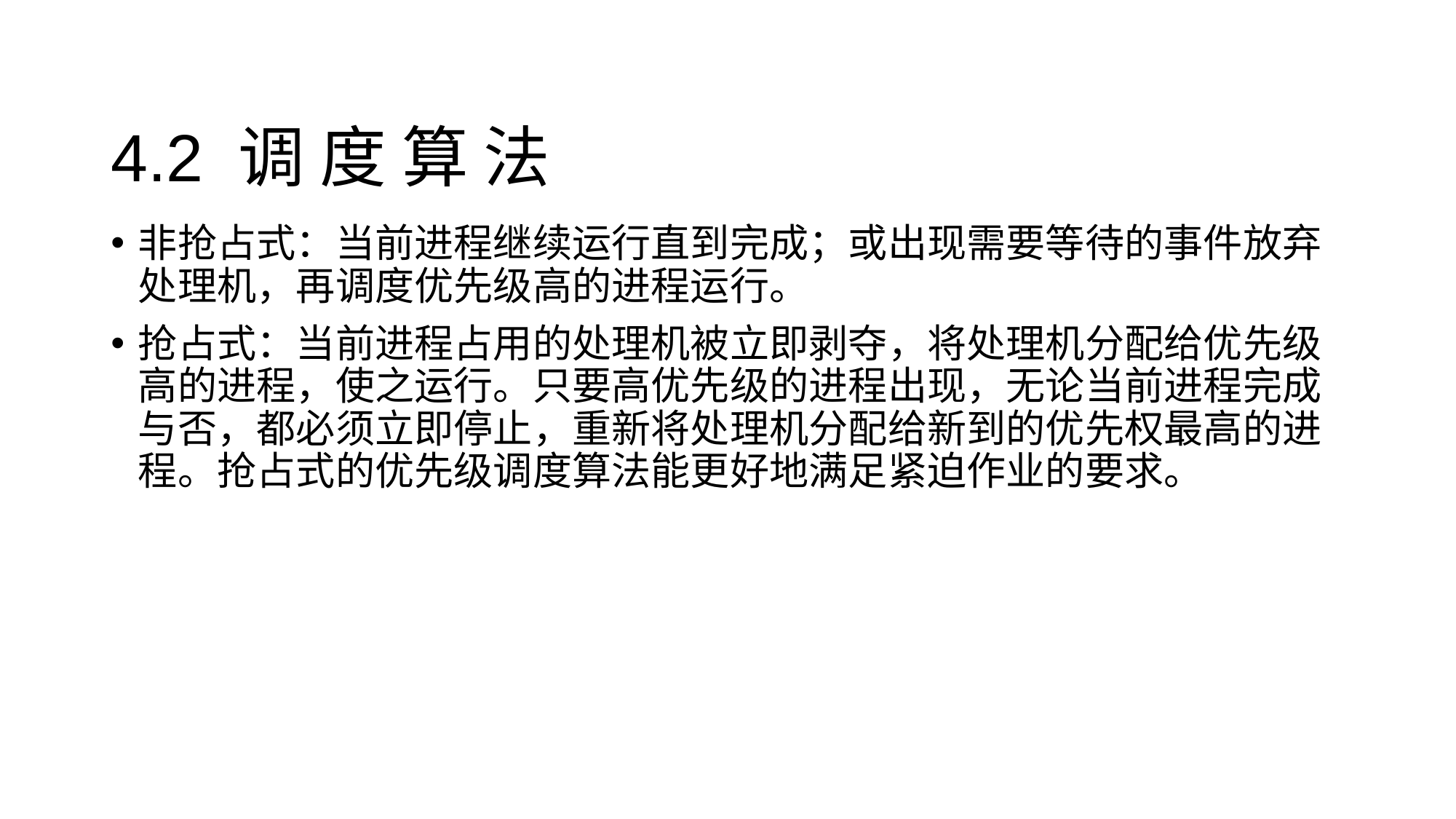

# 4.2 调 度 算 法
非抢占式：当前进程继续运行直到完成；或出现需要等待的事件放弃处理机，再调度优先级高的进程运行。
抢占式：当前进程占用的处理机被立即剥夺，将处理机分配给优先级高的进程，使之运行。只要高优先级的进程出现，无论当前进程完成与否，都必须立即停止，重新将处理机分配给新到的优先权最高的进程。抢占式的优先级调度算法能更好地满足紧迫作业的要求。
9